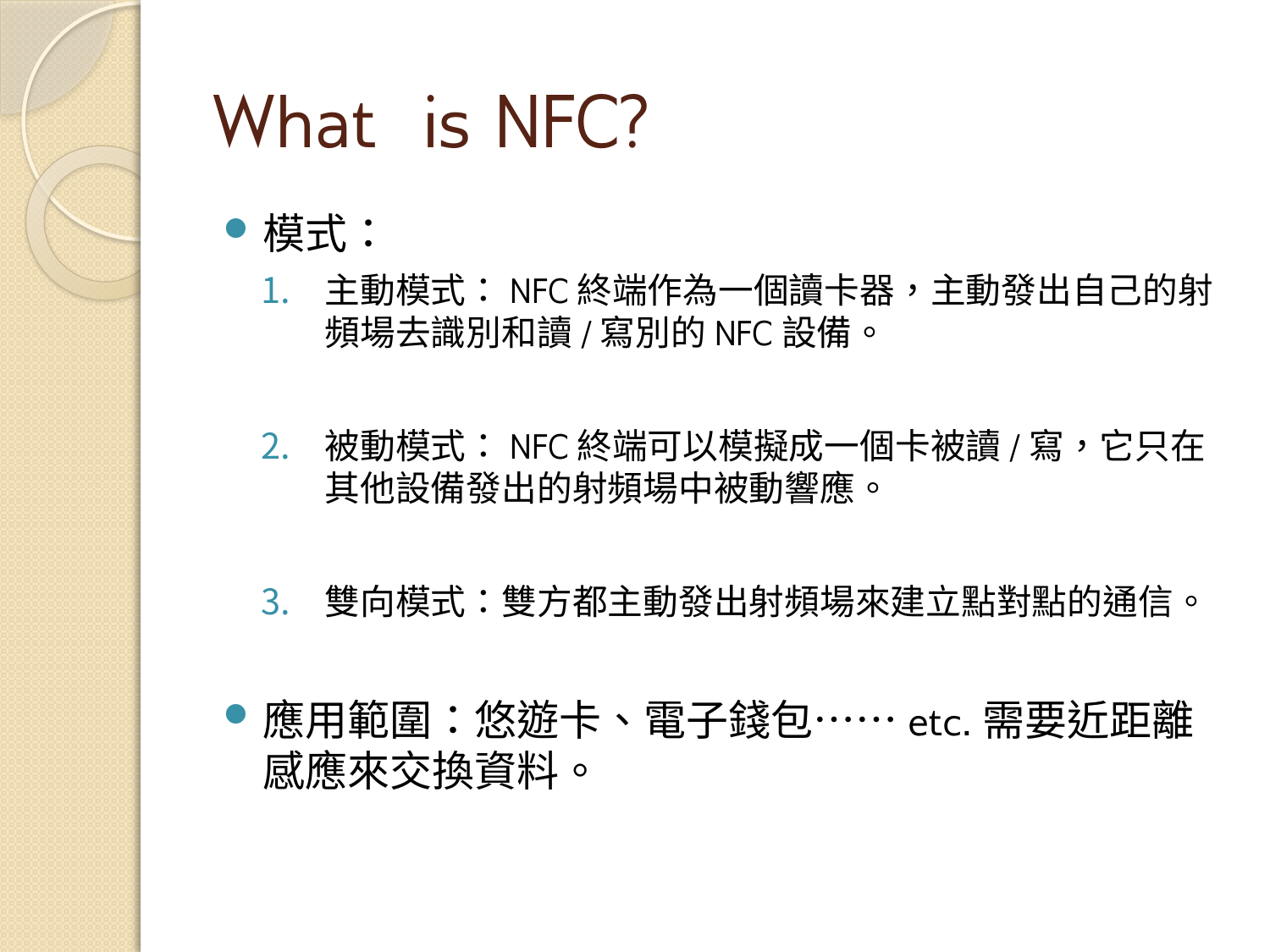

# What  is NFC?
模式：
主動模式：NFC終端作為一個讀卡器，主動發出自己的射頻場去識別和讀/寫別的NFC設備。

被動模式：NFC終端可以模擬成一個卡被讀/寫，它只在其他設備發出的射頻場中被動響應。

雙向模式：雙方都主動發出射頻場來建立點對點的通信。

應用範圍：悠遊卡、電子錢包……etc.需要近距離感應來交換資料。